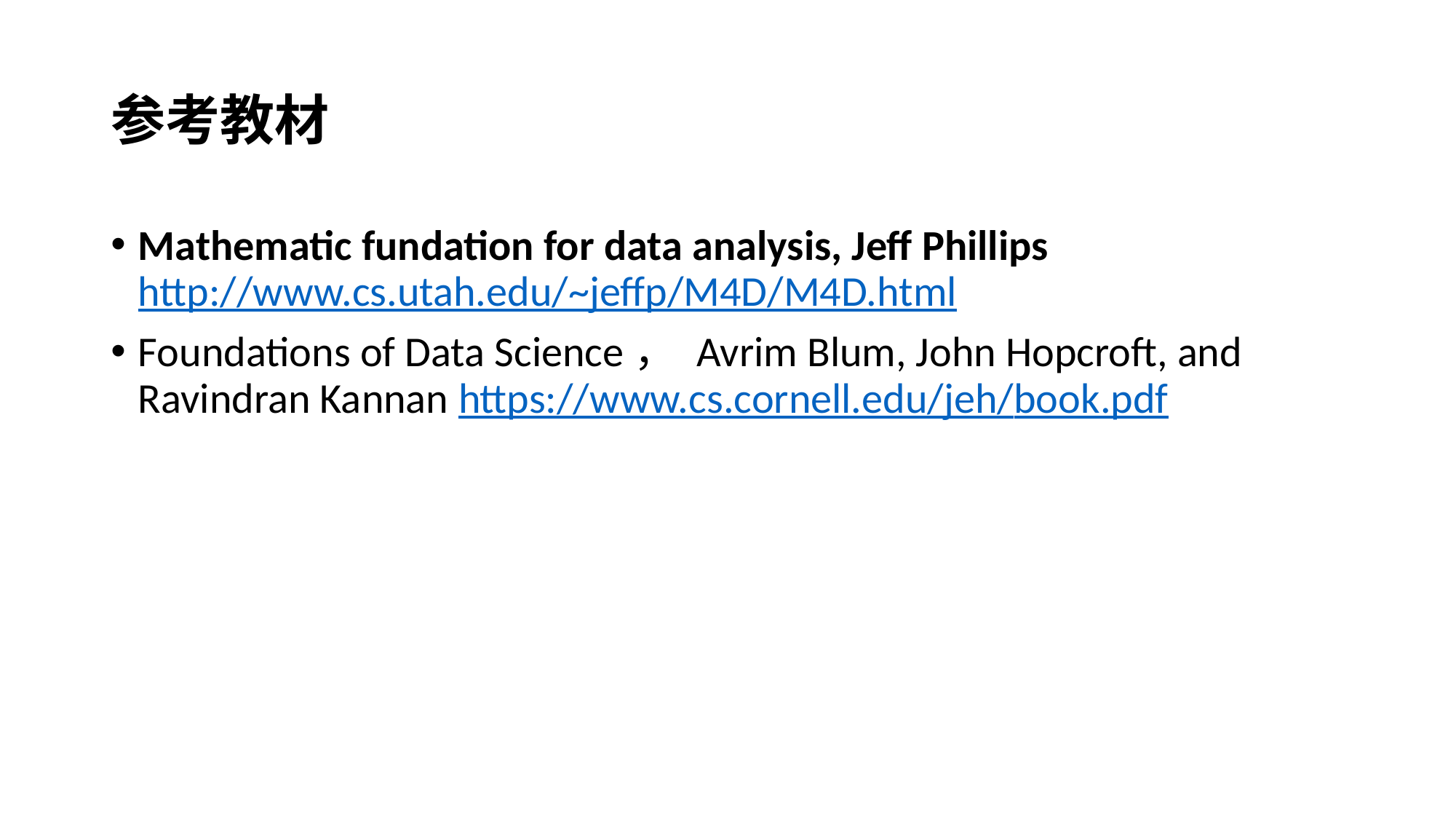

# 参考教材
Mathematic fundation for data analysis, Jeff Phillips  http://www.cs.utah.edu/~jeffp/M4D/M4D.html
Foundations of Data Science， Avrim Blum, John Hopcroft, and Ravindran Kannan https://www.cs.cornell.edu/jeh/book.pdf